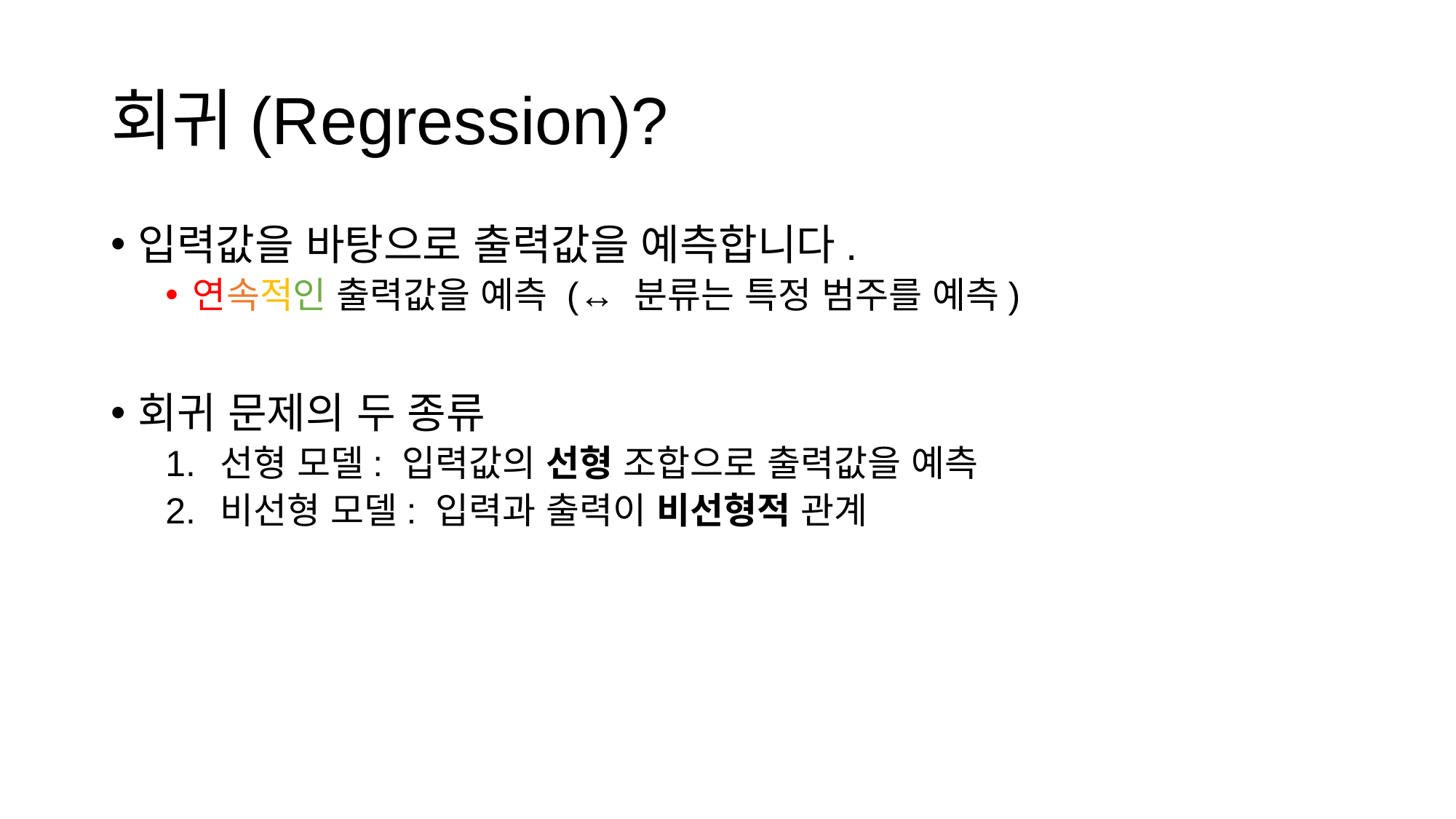

# 회귀(Regression)?
입력값을 바탕으로 출력값을 예측합니다.
연속적인 출력값을 예측 (↔ 분류는 특정 범주를 예측)

회귀 문제의 두 종류
선형 모델: 입력값의 선형 조합으로 출력값을 예측
비선형 모델: 입력과 출력이 비선형적 관계